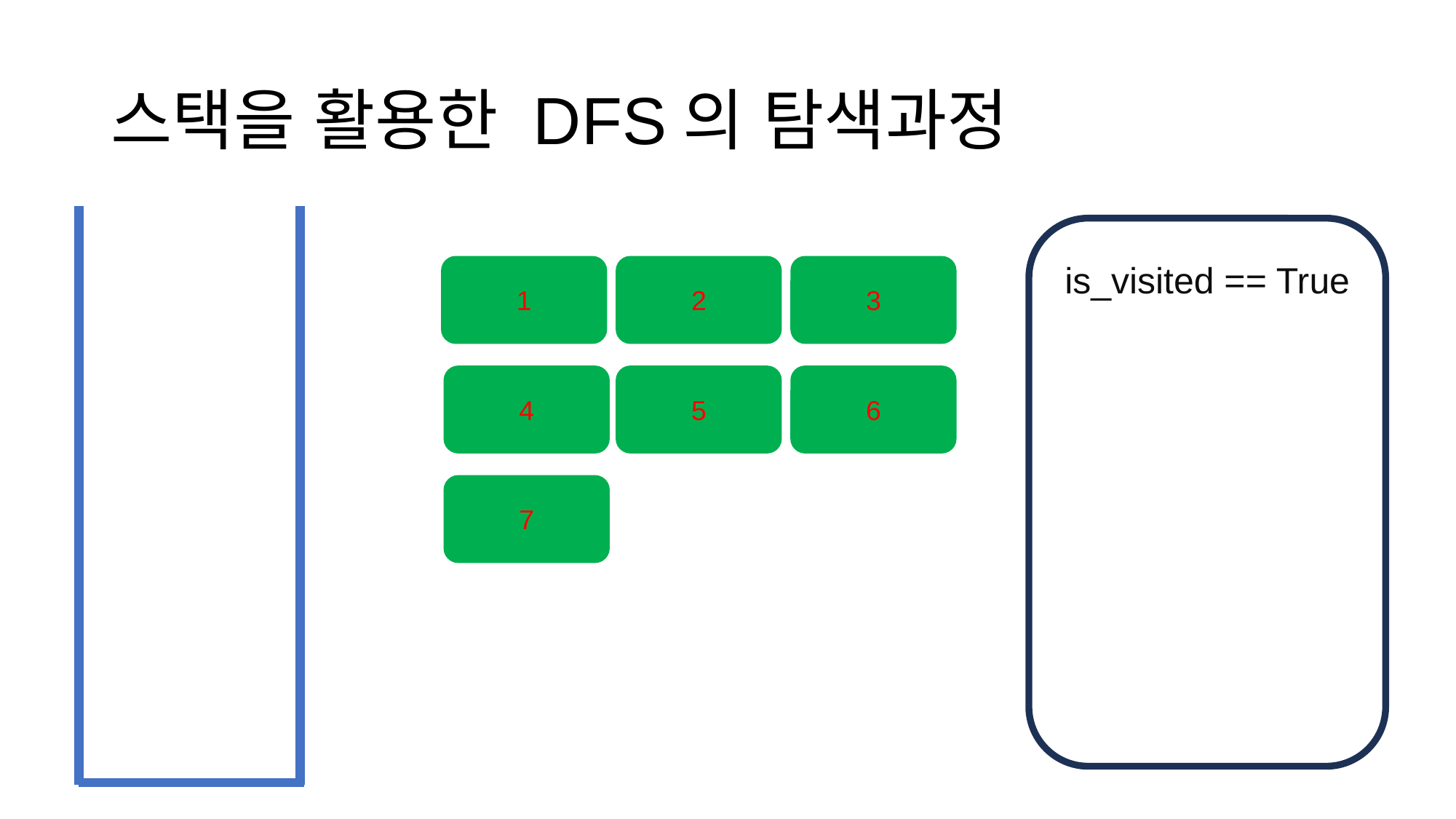

# 스택을 활용한 DFS의 탐색과정
is_visited == True

1
2
3
4
5
6
7